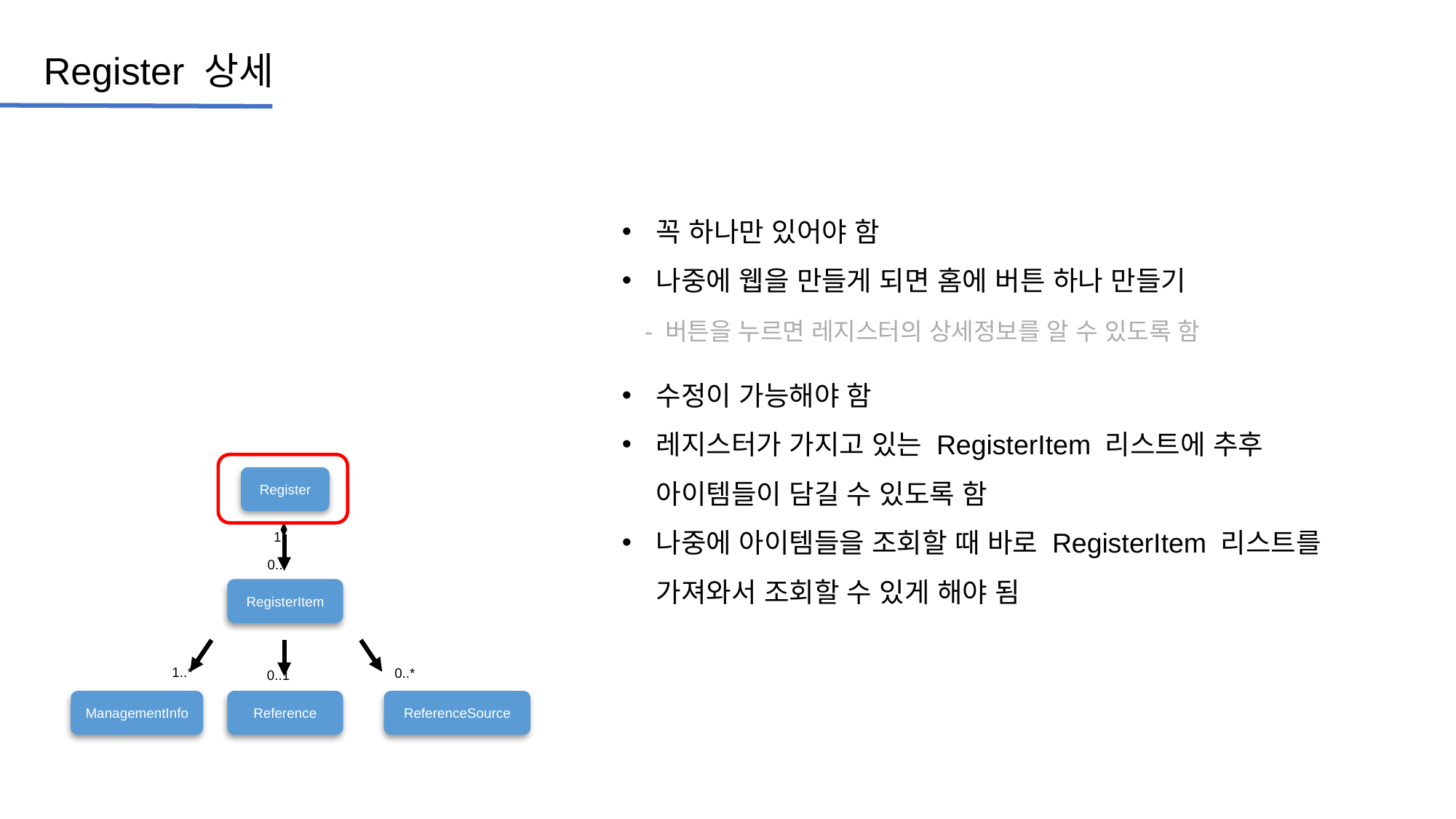

Register 상세
꼭 하나만 있어야 함
나중에 웹을 만들게 되면 홈에 버튼 하나 만들기
   - 버튼을 누르면 레지스터의 상세정보를 알 수 있도록 함
수정이 가능해야 함
레지스터가 가지고 있는 RegisterItem 리스트에 추후 아이템들이 담길 수 있도록 함
나중에 아이템들을 조회할 때 바로 RegisterItem 리스트를 가져와서 조회할 수 있게 해야 됨

Register

1
0..*
RegisterItem
1..*
0..*
0..1
ManagementInfo
Reference
ReferenceSource